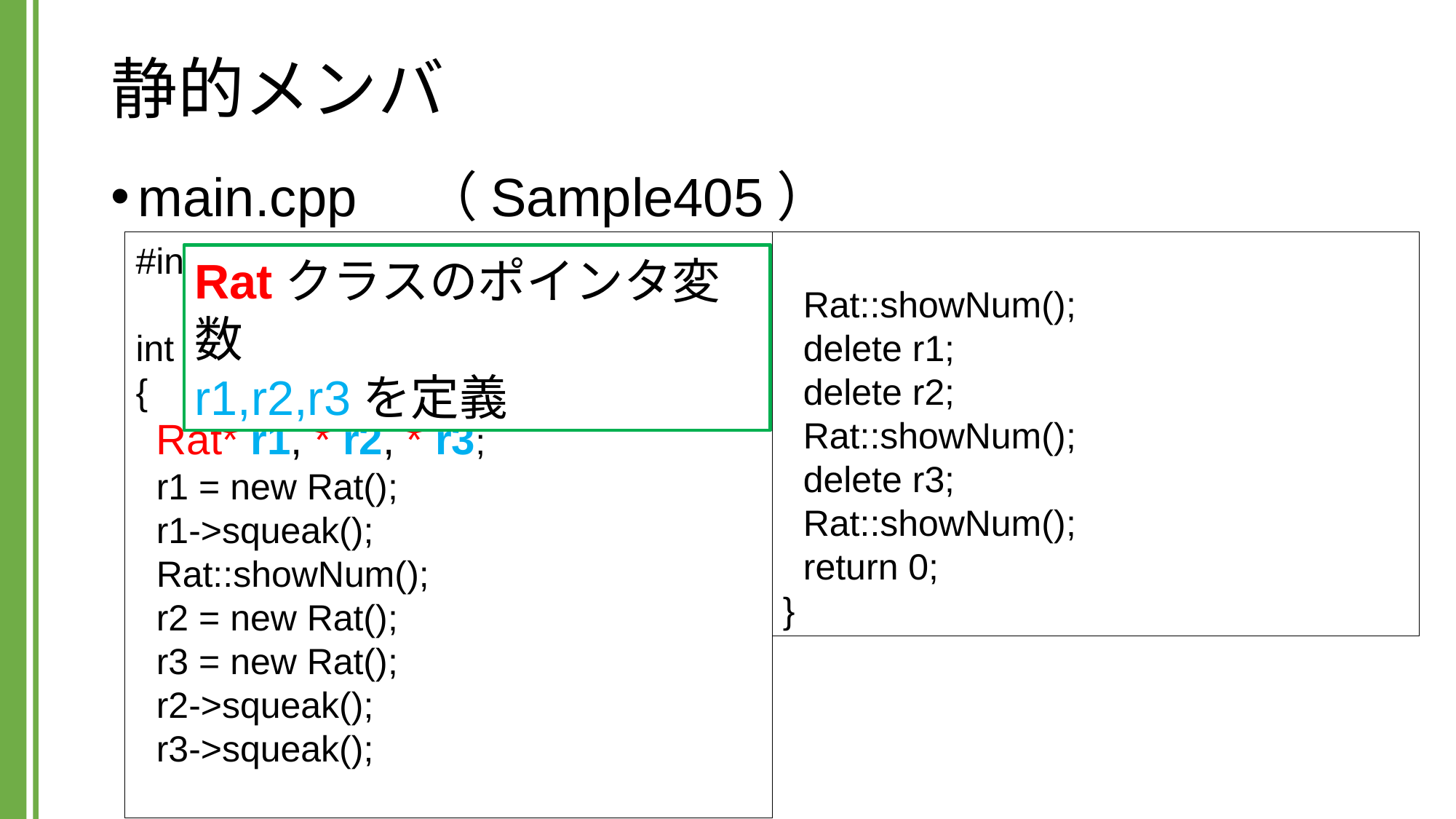

# 静的メンバ
main.cpp　（Sample405）

#include “rat.h”

int main()
{
  Rat* r1, * r2, * r3;
  r1 = new Rat();
  r1->squeak();
  Rat::showNum();
  r2 = new Rat();
  r3 = new Rat();
  r2->squeak();
  r3->squeak();

  Rat::showNum();
  delete r1;
  delete r2;
  Rat::showNum();
  delete r3;
  Rat::showNum();
  return 0;
}
Ratクラスのポインタ変数
r1,r2,r3を定義